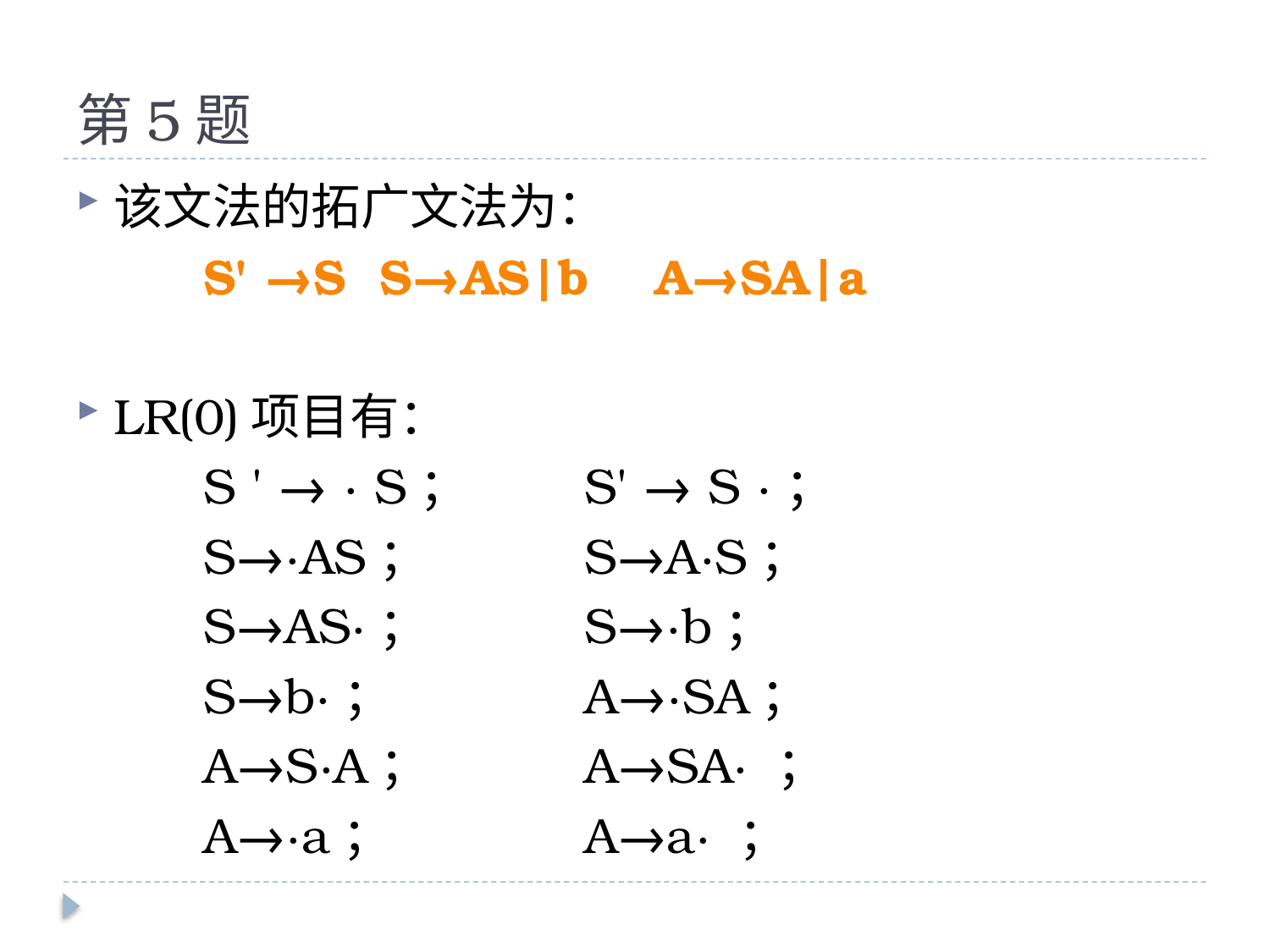

# 第5题
该文法的拓广文法为：
	S' →S  S→AS|b    A→SA|a

LR(0)项目有：
	S ' → · S； 	S' → S ·；
	S→·AS；		S→A·S；
	S→AS·；		S→·b；
	S→b·；		A→·SA；
	A→S·A；		A→SA· ；
	A→·a； 		A→a· ；

28